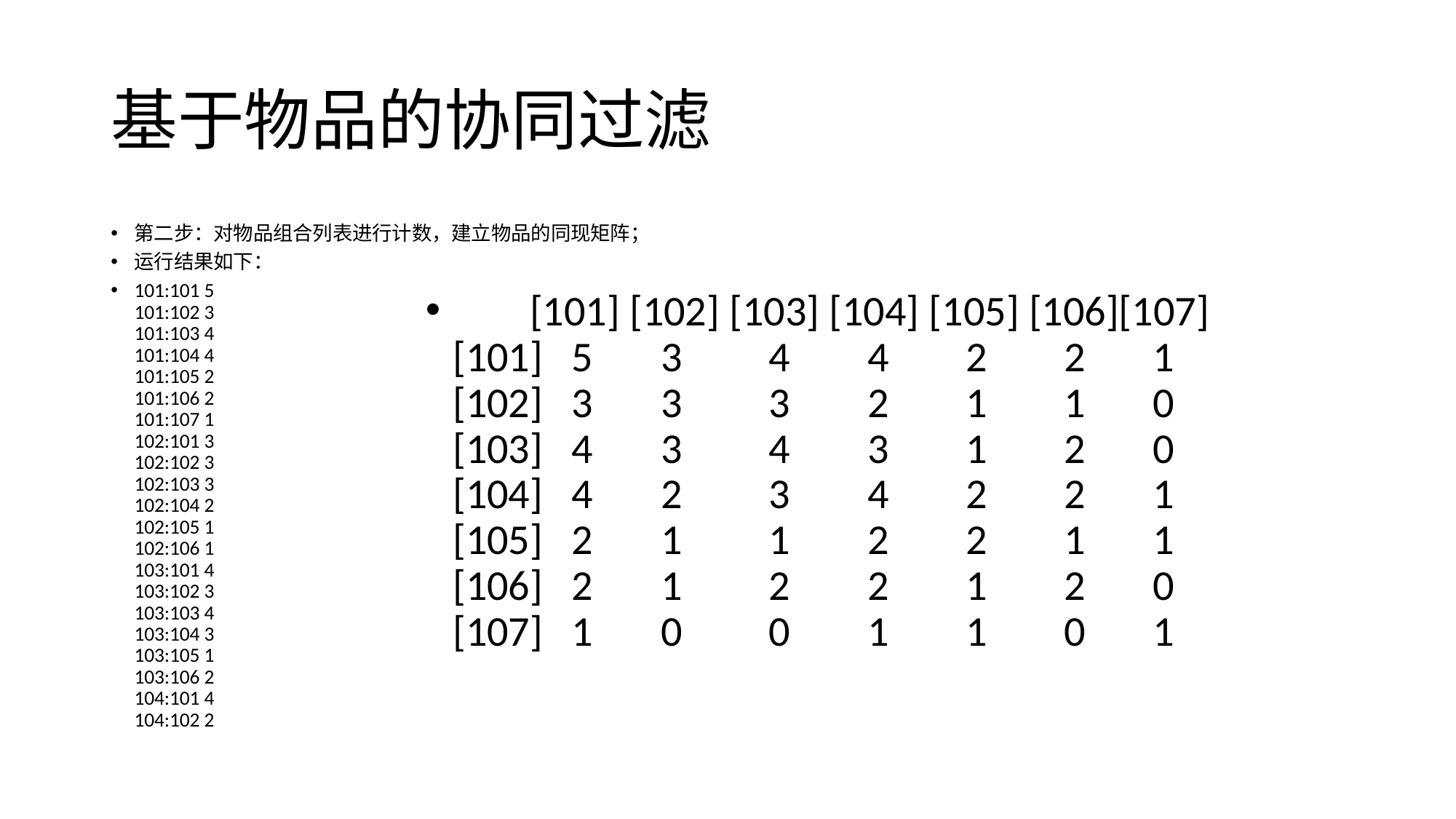

# 基于物品的协同过滤
第二步：对物品组合列表进行计数，建立物品的同现矩阵；
运行结果如下：
101:101 5 
101:102 3 
101:103 4 
101:104 4 
101:105 2 
101:106 2 
101:107 1 
102:101 3 
102:102 3 
102:103 3 
102:104 2 
102:105 1 
102:106 1 
103:101 4 
103:102 3 
103:103 4 
103:104 3 
103:105 1 
103:106 2 
104:101 4 
104:102 2
        [101] [102] [103] [104] [105] [106][107] 
[101]   5       3         4        4        2        2       1 
[102]   3       3         3        2        1        1       0 
[103]   4       3         4        3        1        2       0 
[104]   4       2         3        4        2        2       1 
[105]   2       1         1        2        2        1       1 
[106]   2       1         2        2        1        2       0 
[107]   1       0         0        1        1        0       1